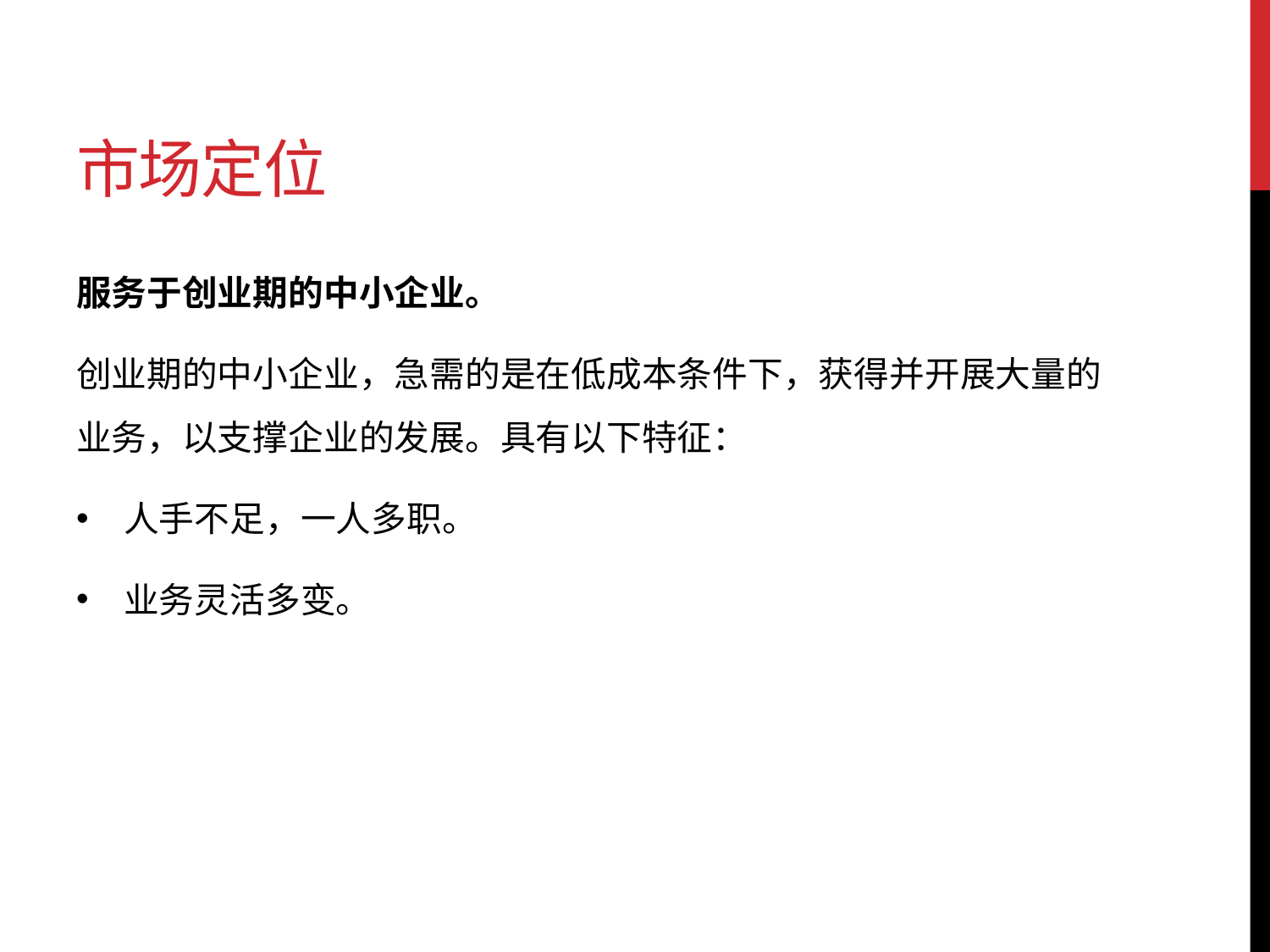

# 市场定位
服务于创业期的中小企业。
创业期的中小企业，急需的是在低成本条件下，获得并开展大量的业务，以支撑企业的发展。具有以下特征：
人手不足，一人多职。
业务灵活多变。